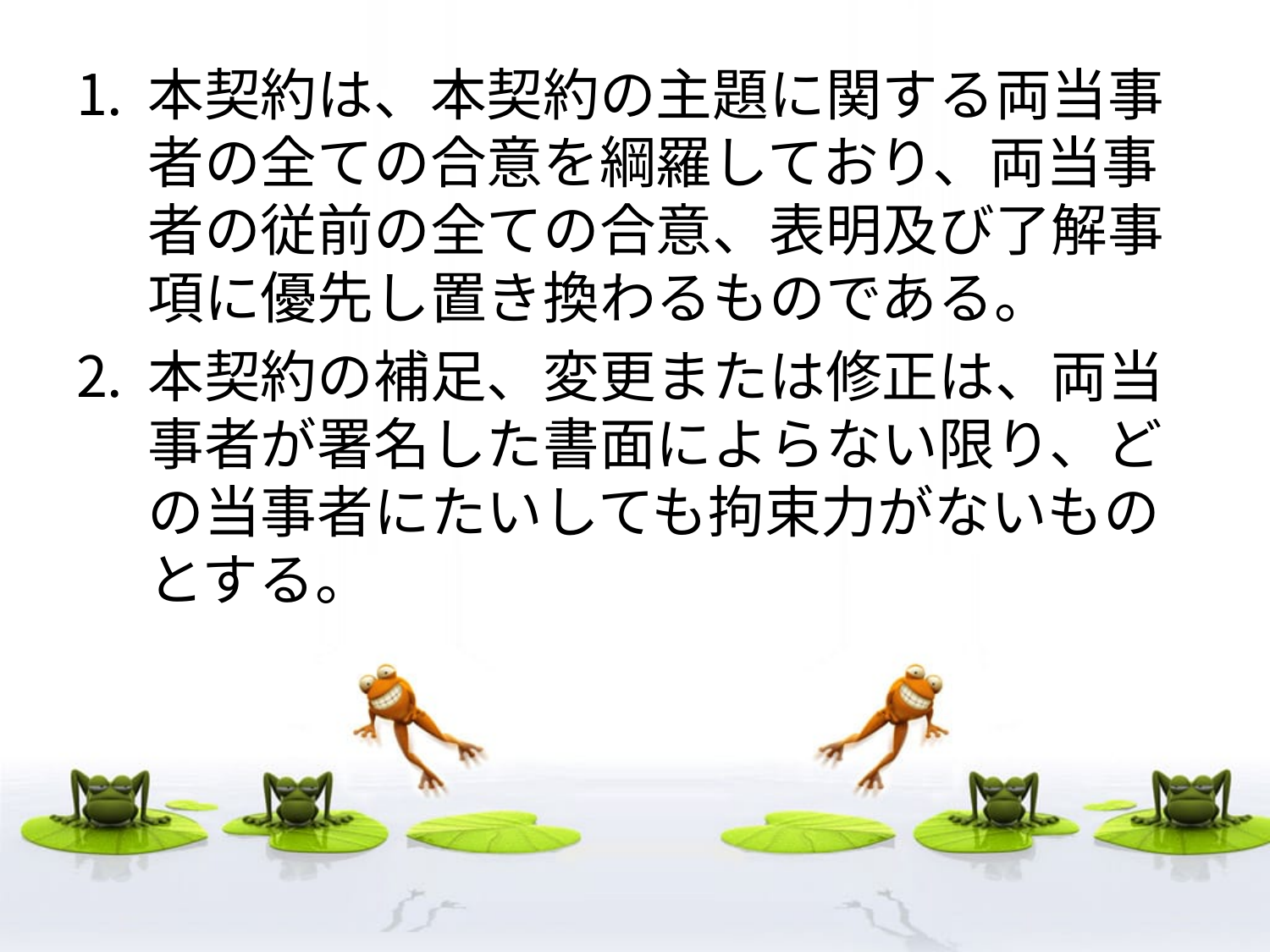

本契約は、本契約の主題に関する両当事者の全ての合意を綱羅しており、両当事者の従前の全ての合意、表明及び了解事項に優先し置き換わるものである。
本契約の補足、変更または修正は、両当事者が署名した書面によらない限り、どの当事者にたいしても拘束力がないものとする。